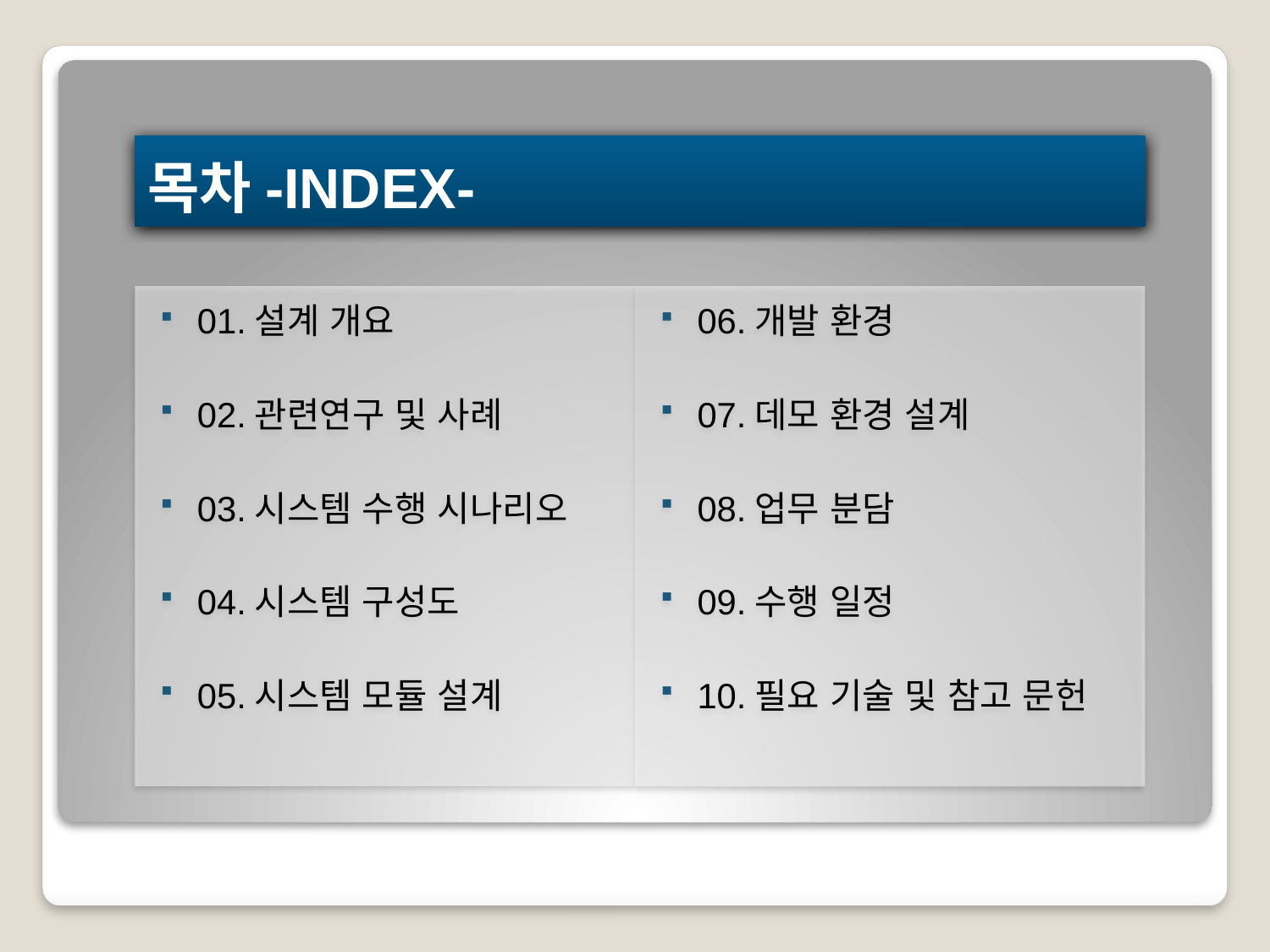

# 목차-INDEX-
01.설계 개요

02.관련연구 및 사례

03.시스템 수행 시나리오

04.시스템 구성도

05.시스템 모듈 설계
06.개발 환경

07.데모 환경 설계

08.업무 분담

09.수행 일정

10.필요 기술 및 참고 문헌